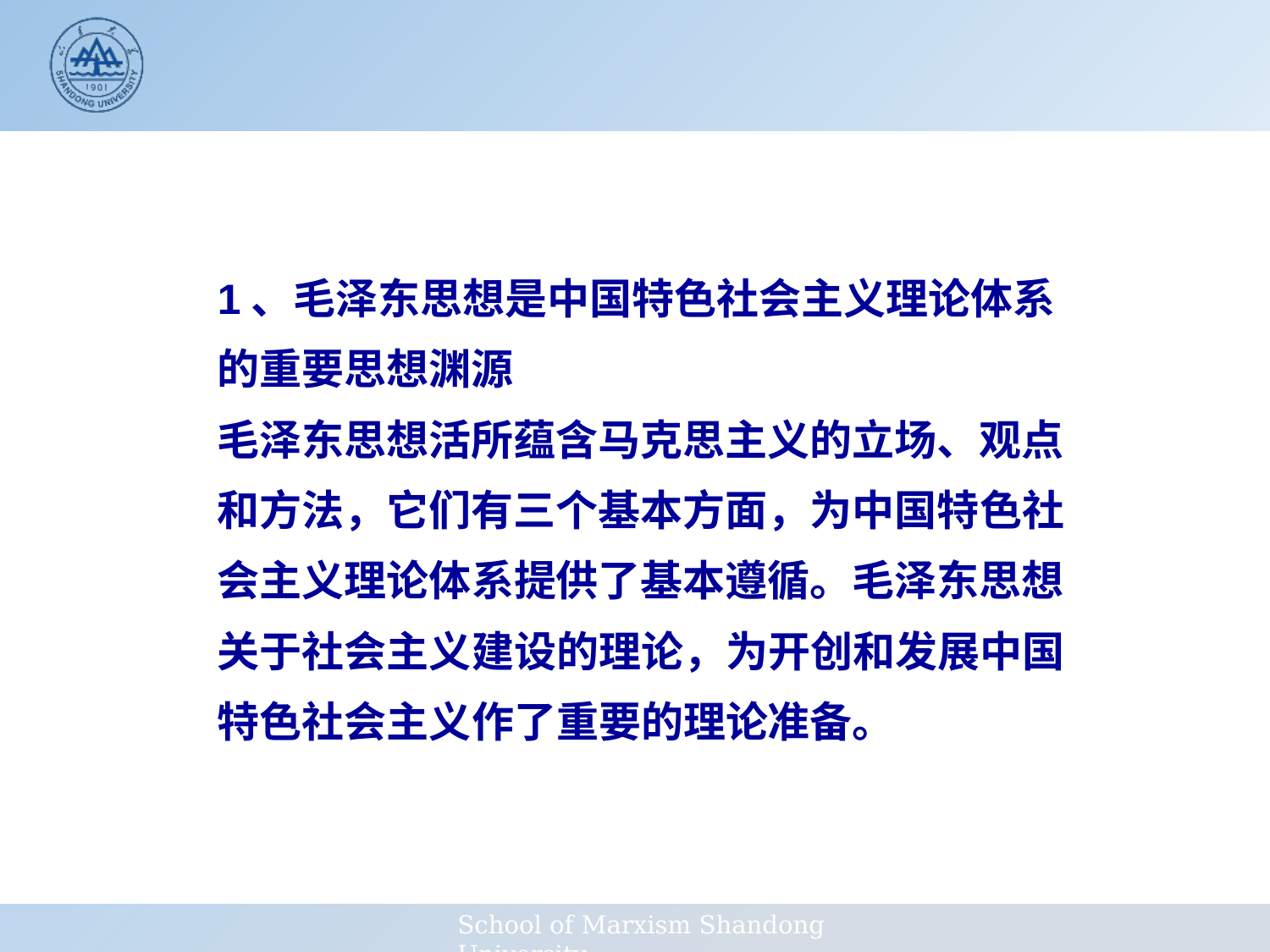

1、毛泽东思想是中国特色社会主义理论体系的重要思想渊源
毛泽东思想活所蕴含马克思主义的立场、观点和方法，它们有三个基本方面，为中国特色社会主义理论体系提供了基本遵循。毛泽东思想关于社会主义建设的理论，为开创和发展中国特色社会主义作了重要的理论准备。